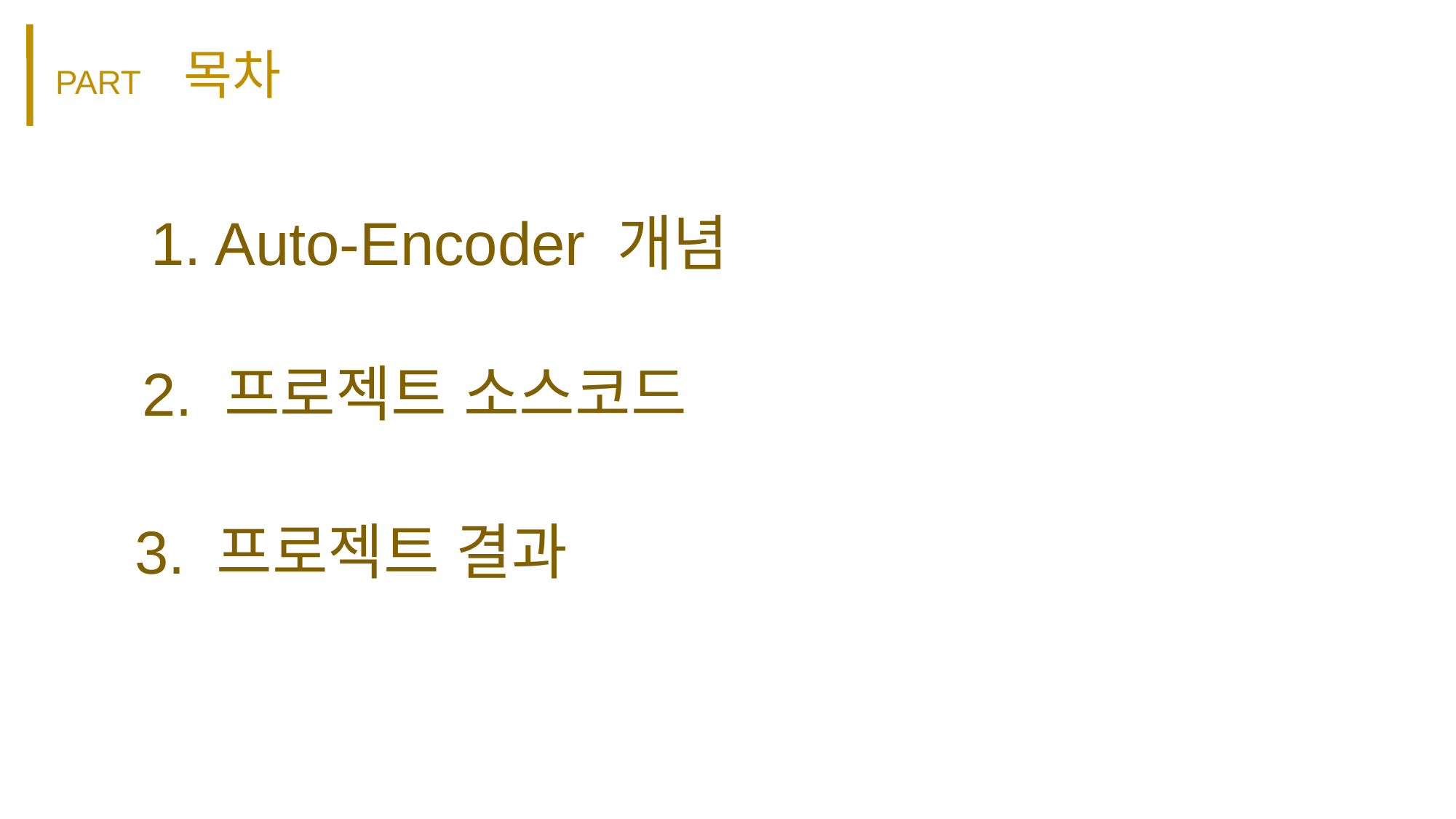

PART  목차
1. Auto-Encoder 개념
2. 프로젝트 소스코드
3. 프로젝트 결과